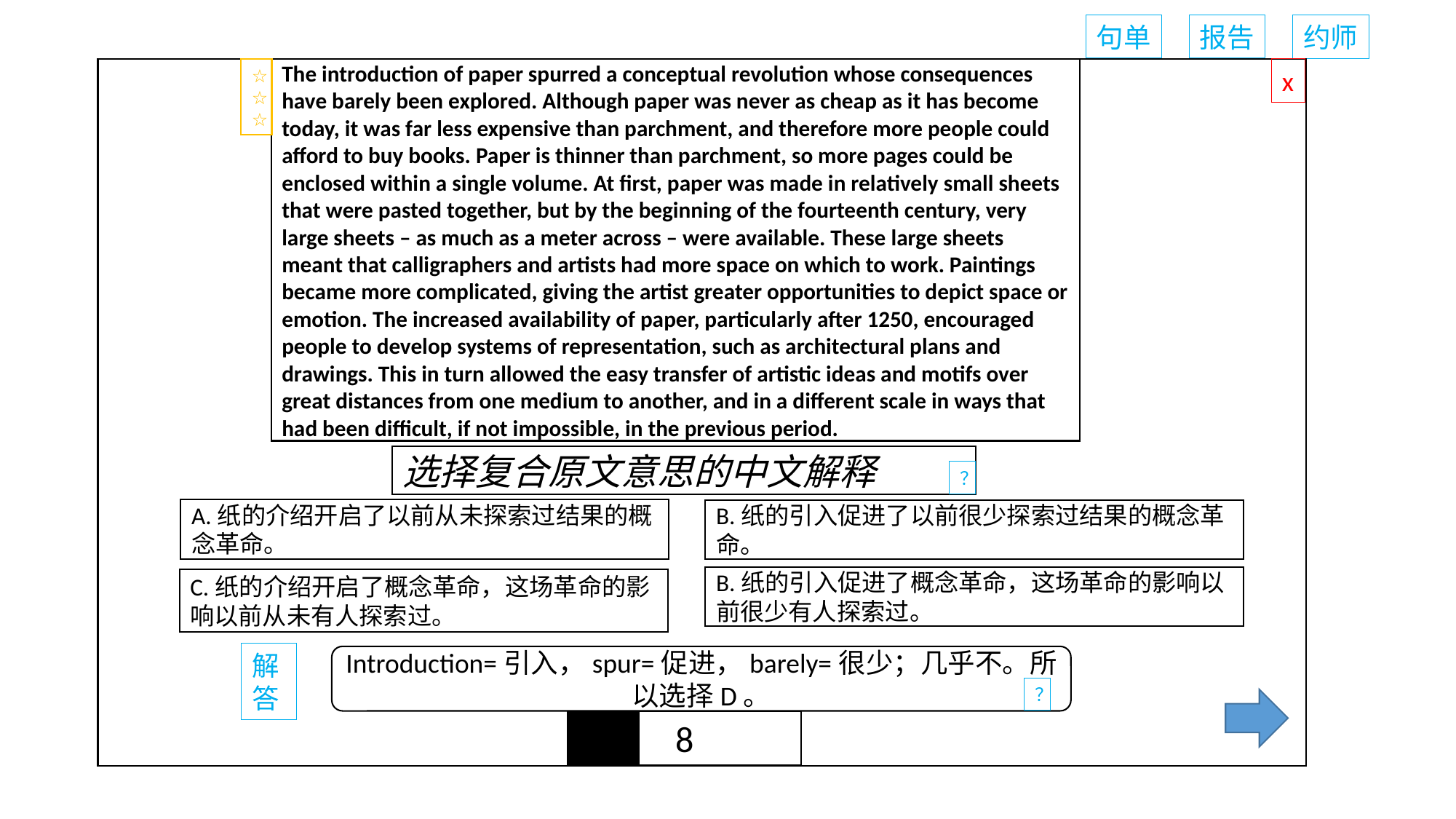

句单
报告
约师

x
The introduction of paper spurred a conceptual revolution whose consequences have barely been explored. Although paper was never as cheap as it has become today, it was far less expensive than parchment, and therefore more people could afford to buy books. Paper is thinner than parchment, so more pages could be enclosed within a single volume. At first, paper was made in relatively small sheets that were pasted together, but by the beginning of the fourteenth century, very large sheets – as much as a meter across – were available. These large sheets meant that calligraphers and artists had more space on which to work. Paintings became more complicated, giving the artist greater opportunities to depict space or emotion. The increased availability of paper, particularly after 1250, encouraged people to develop systems of representation, such as architectural plans and drawings. This in turn allowed the easy transfer of artistic ideas and motifs over great distances from one medium to another, and in a different scale in ways that had been difficult, if not impossible, in the previous period.
☆☆
☆
00: 00
选择复合原文意思的中文解释
？
A.纸的介绍开启了以前从未探索过结果的概念革命。
B.纸的引入促进了以前很少探索过结果的概念革命。
B.纸的引入促进了概念革命，这场革命的影响以前很少有人探索过。
C.纸的介绍开启了概念革命，这场革命的影响以前从未有人探索过。
解
答
Introduction=引入，spur=促进，barely=很少；几乎不。所以选择D。
？

8